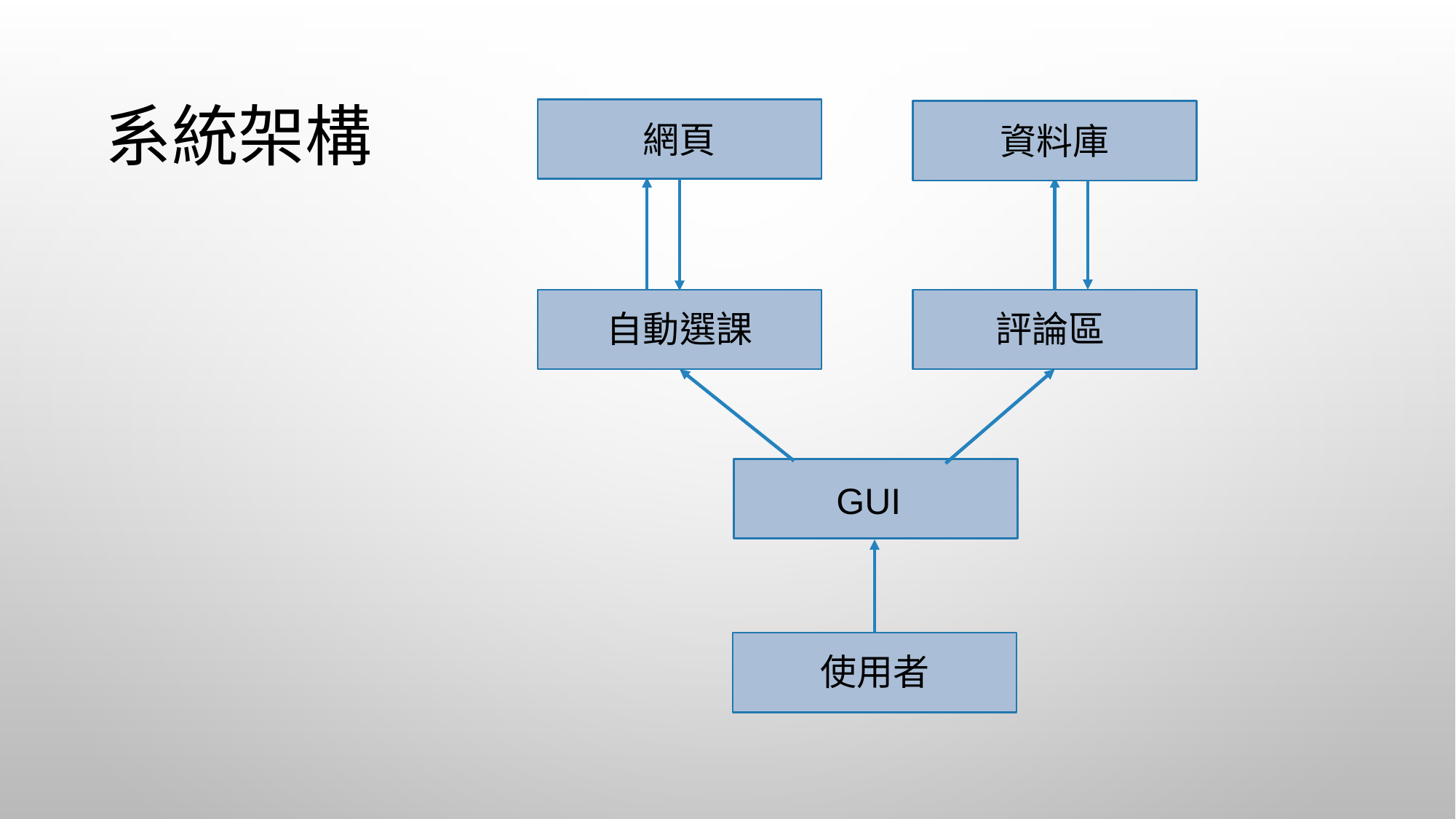

# 系統架構

網頁
資料庫

自動選課
評論區

GUI

使用者